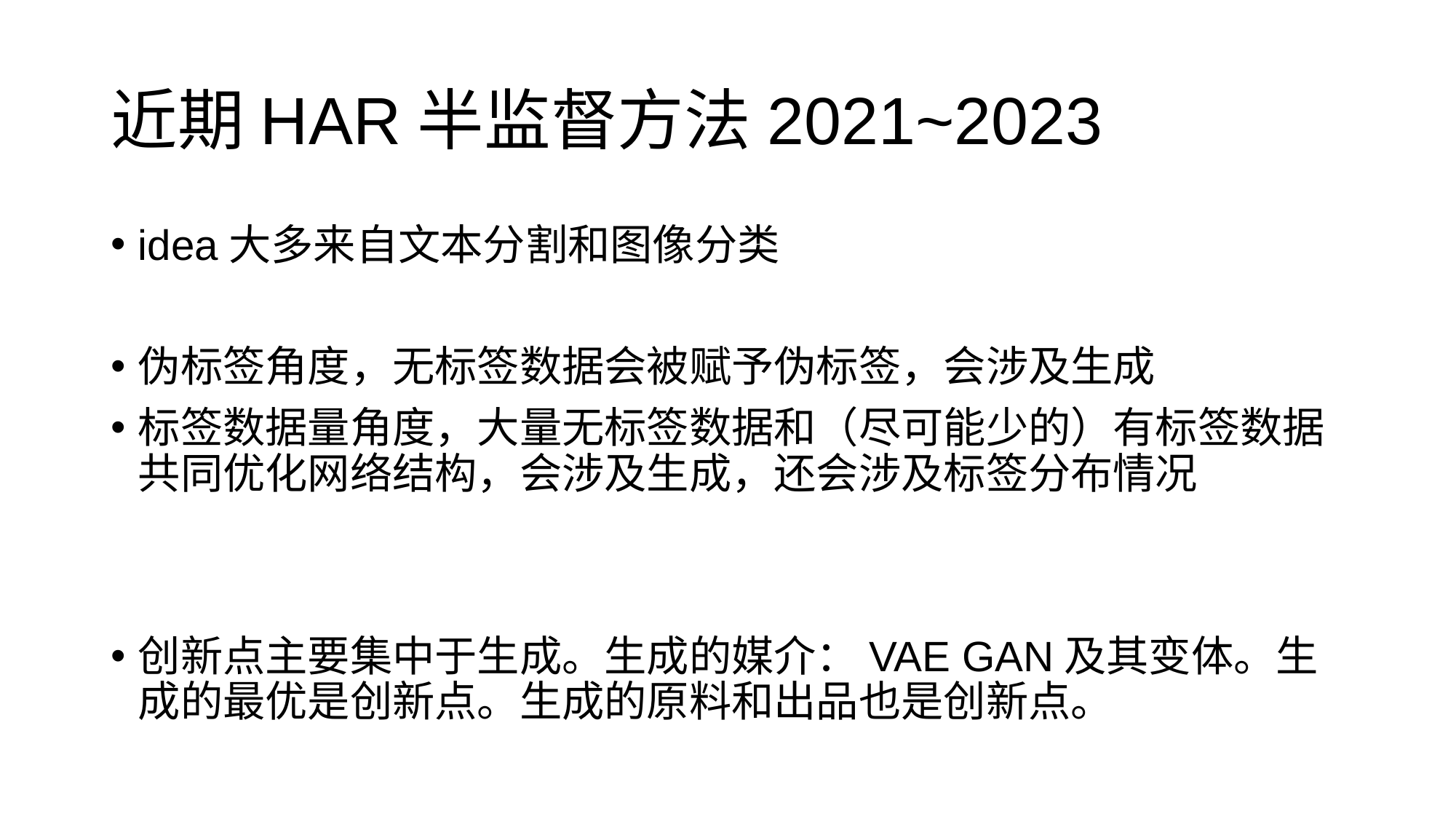

# 近期HAR半监督方法2021~2023
idea大多来自文本分割和图像分类

伪标签角度，无标签数据会被赋予伪标签，会涉及生成
标签数据量角度，大量无标签数据和（尽可能少的）有标签数据共同优化网络结构，会涉及生成，还会涉及标签分布情况

创新点主要集中于生成。生成的媒介：VAE GAN及其变体。生成的最优是创新点。生成的原料和出品也是创新点。